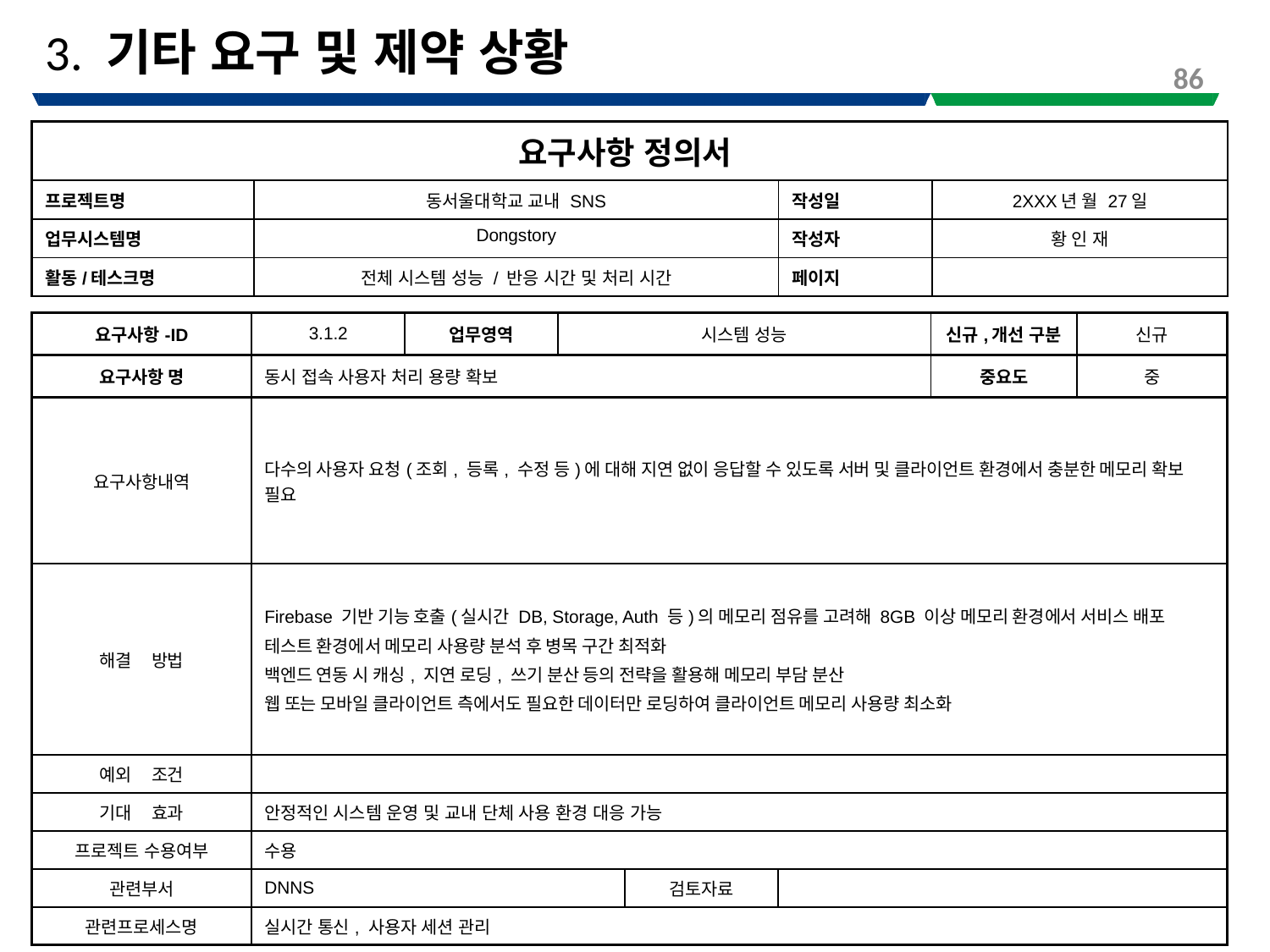

# 3. 기타 요구 및 제약 상황
86
| 요구사항 정의서 |  |  |  |
| --- | --- | --- | --- |
| 프로젝트명 | 동서울대학교 교내 SNS | 작성일 | 2XXX년 월 27일 |
| 업무시스템명 | Dongstory | 작성자 | 황 인 재 |
| 활동/테스크명 | 전체 시스템 성능 / 반응 시간 및 처리 시간 | 페이지 |  |
| 요구사항-ID | 3.1.2 | 업무영역 | 시스템 성능 |  |  | 신규,개선 구분 | 신규 |
| --- | --- | --- | --- | --- | --- | --- | --- |
| 요구사항 명 | 동시 접속 사용자 처리 용량 확보 |  |  |  |  | 중요도 | 중 |
| 요구사항내역 | 다수의 사용자 요청(조회, 등록, 수정 등)에 대해 지연 없이 응답할 수 있도록 서버 및 클라이언트 환경에서 충분한 메모리 확보 필요 |  |  |  |  |  |  |
| 해결 방법 | Firebase 기반 기능 호출(실시간 DB, Storage, Auth 등)의 메모리 점유를 고려해 8GB 이상 메모리 환경에서 서비스 배포 테스트 환경에서 메모리 사용량 분석 후 병목 구간 최적화 백엔드 연동 시 캐싱, 지연 로딩, 쓰기 분산 등의 전략을 활용해 메모리 부담 분산 웹 또는 모바일 클라이언트 측에서도 필요한 데이터만 로딩하여 클라이언트 메모리 사용량 최소화 |  |  |  |  |  |  |
| 예외 조건 |  |  |  |  |  |  |  |
| 기대 효과 | 안정적인 시스템 운영 및 교내 단체 사용 환경 대응 가능 |  |  |  |  |  |  |
| 프로젝트 수용여부 | 수용 |  |  |  |  |  |  |
| 관련부서 | DNNS |  |  | 검토자료 |  |  |  |
| 관련프로세스명 | 실시간 통신, 사용자 세션 관리 |  |  |  |  |  |  |